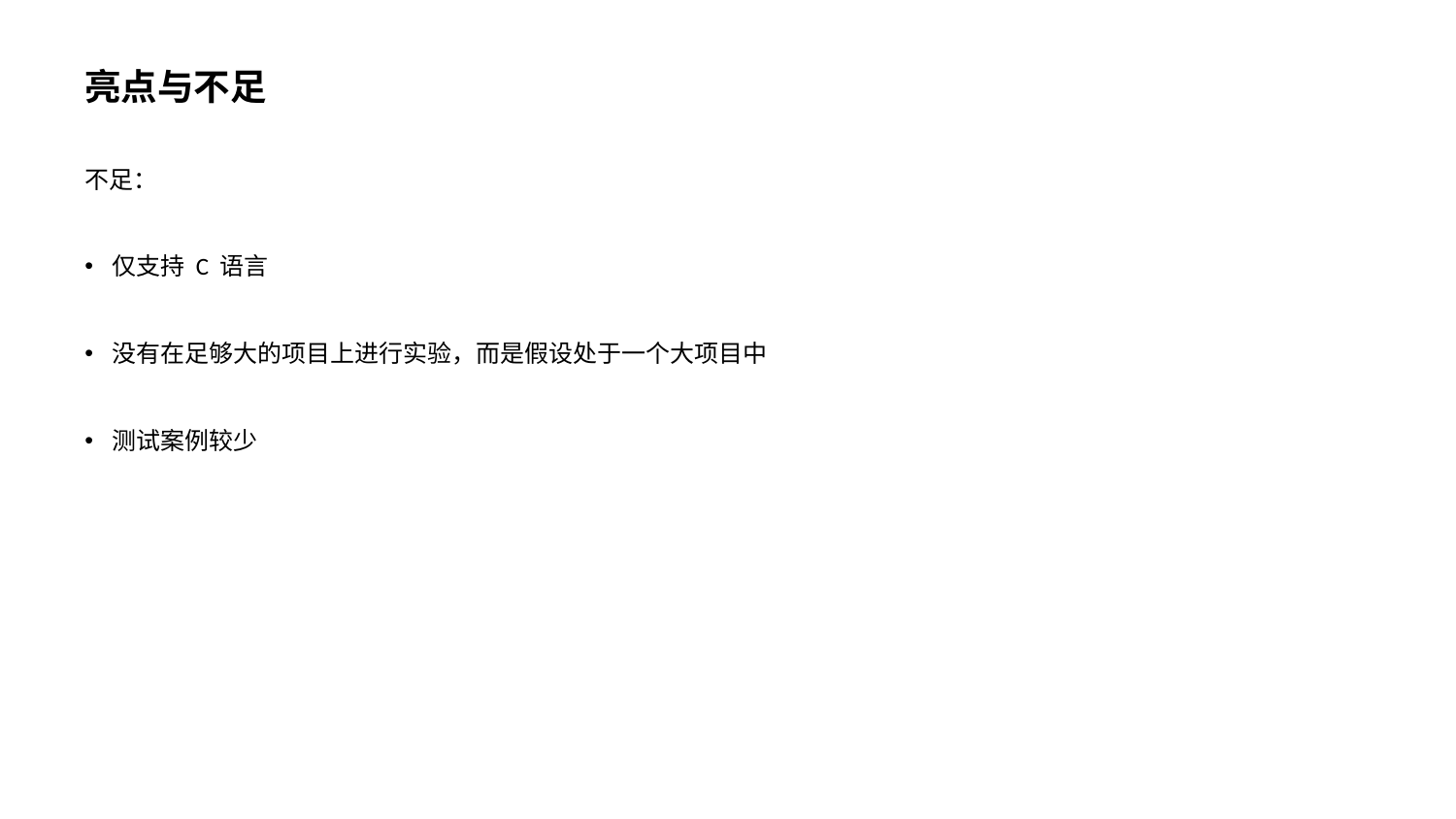

亮点与不足
不足：

仅支持 C 语言

没有在足够大的项目上进行实验，而是假设处于一个大项目中

测试案例较少